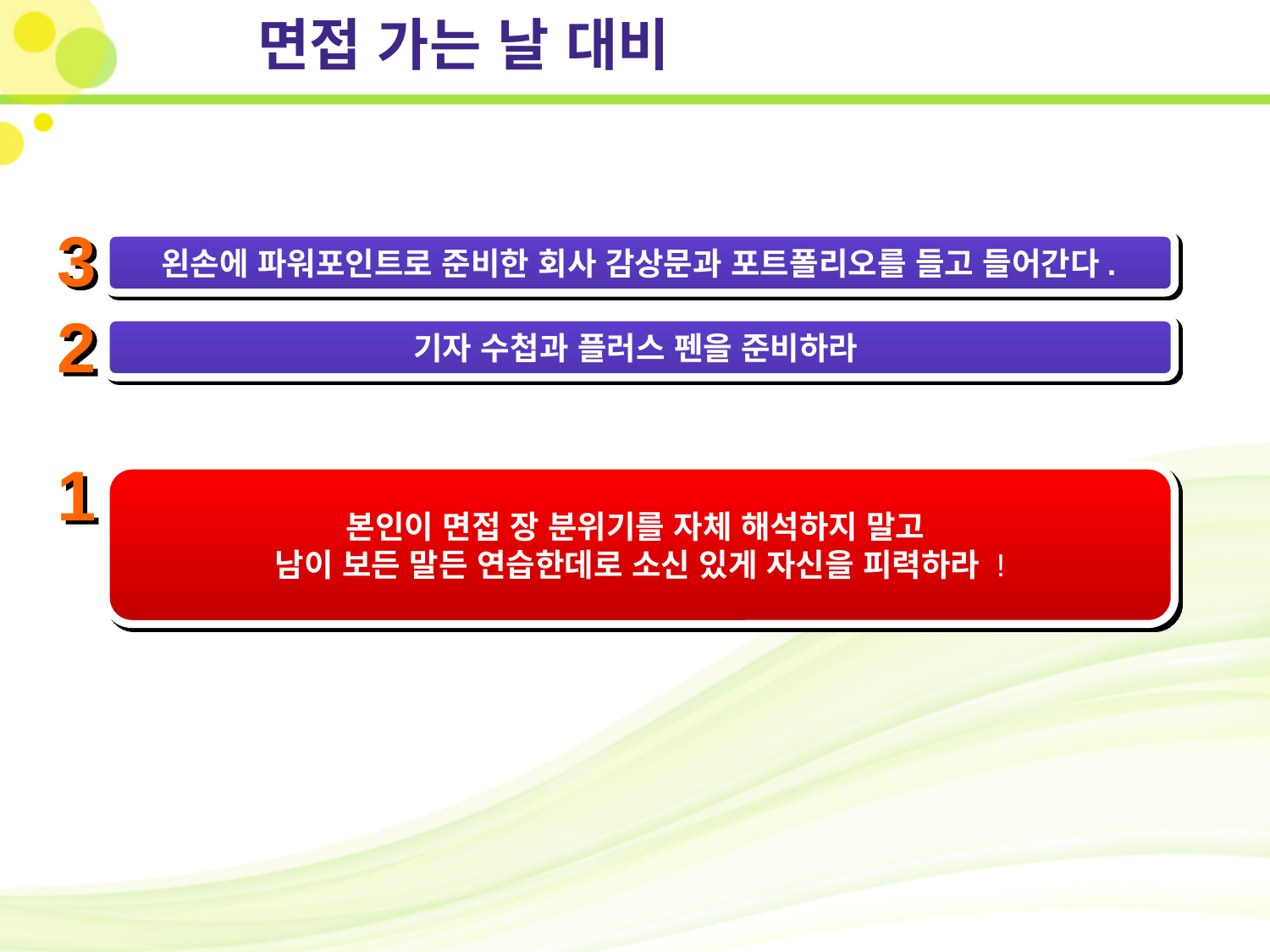

# 면접 가는 날 대비
3
 왼손에 파워포인트로 준비한 회사 감상문과 포트폴리오를 들고 들어간다.
2
기자 수첩과 플러스 펜을 준비하라
1
본인이 면접 장 분위기를 자체 해석하지 말고
남이 보든 말든 연습한데로 소신 있게 자신을 피력하라 !